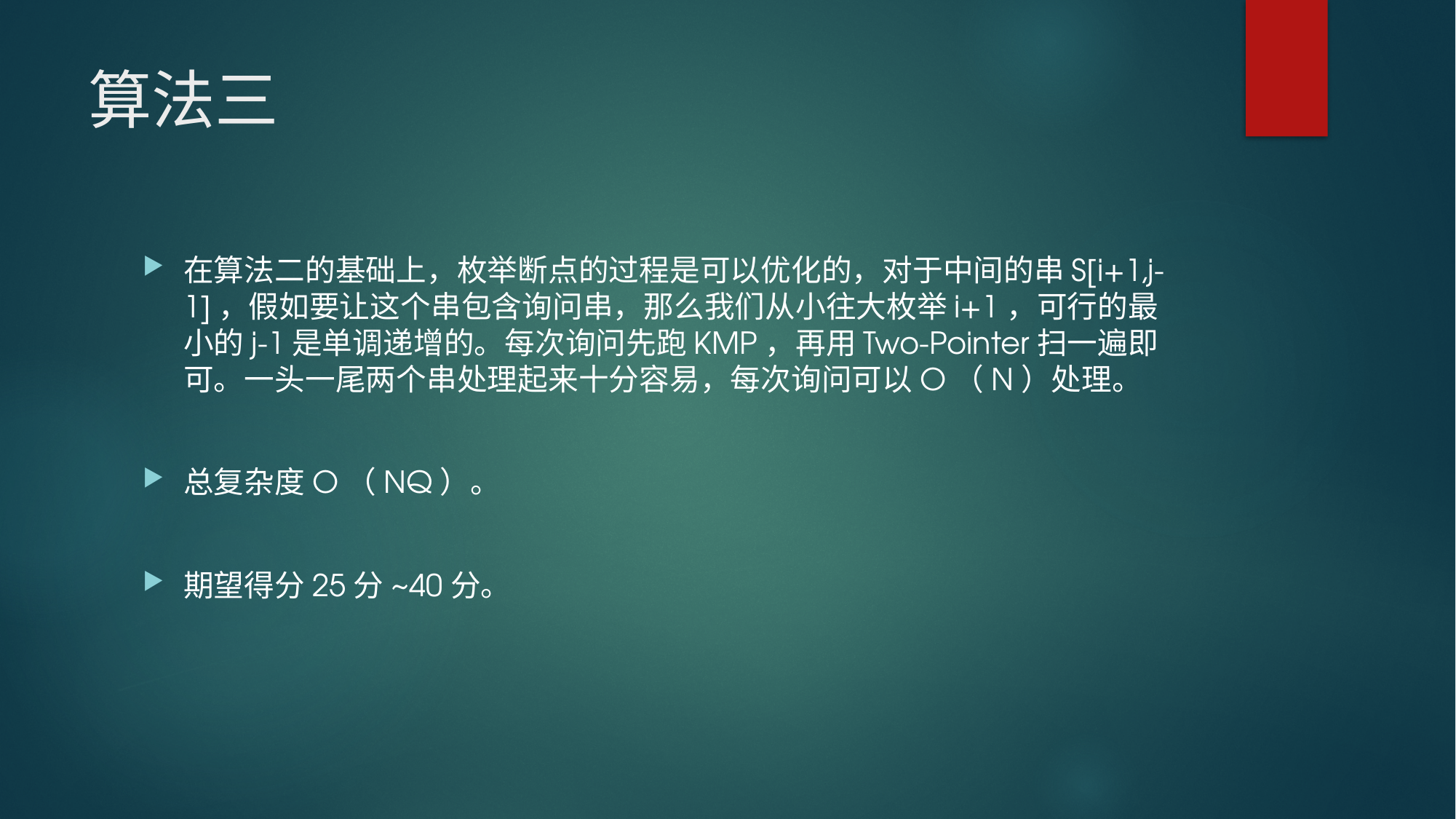

# 算法三
在算法二的基础上，枚举断点的过程是可以优化的，对于中间的串S[i+1,j-1]，假如要让这个串包含询问串，那么我们从小往大枚举i+1，可行的最小的j-1是单调递增的。每次询问先跑KMP，再用Two-Pointer扫一遍即可。一头一尾两个串处理起来十分容易，每次询问可以O（N）处理。

总复杂度O（NQ）。

期望得分25分~40分。